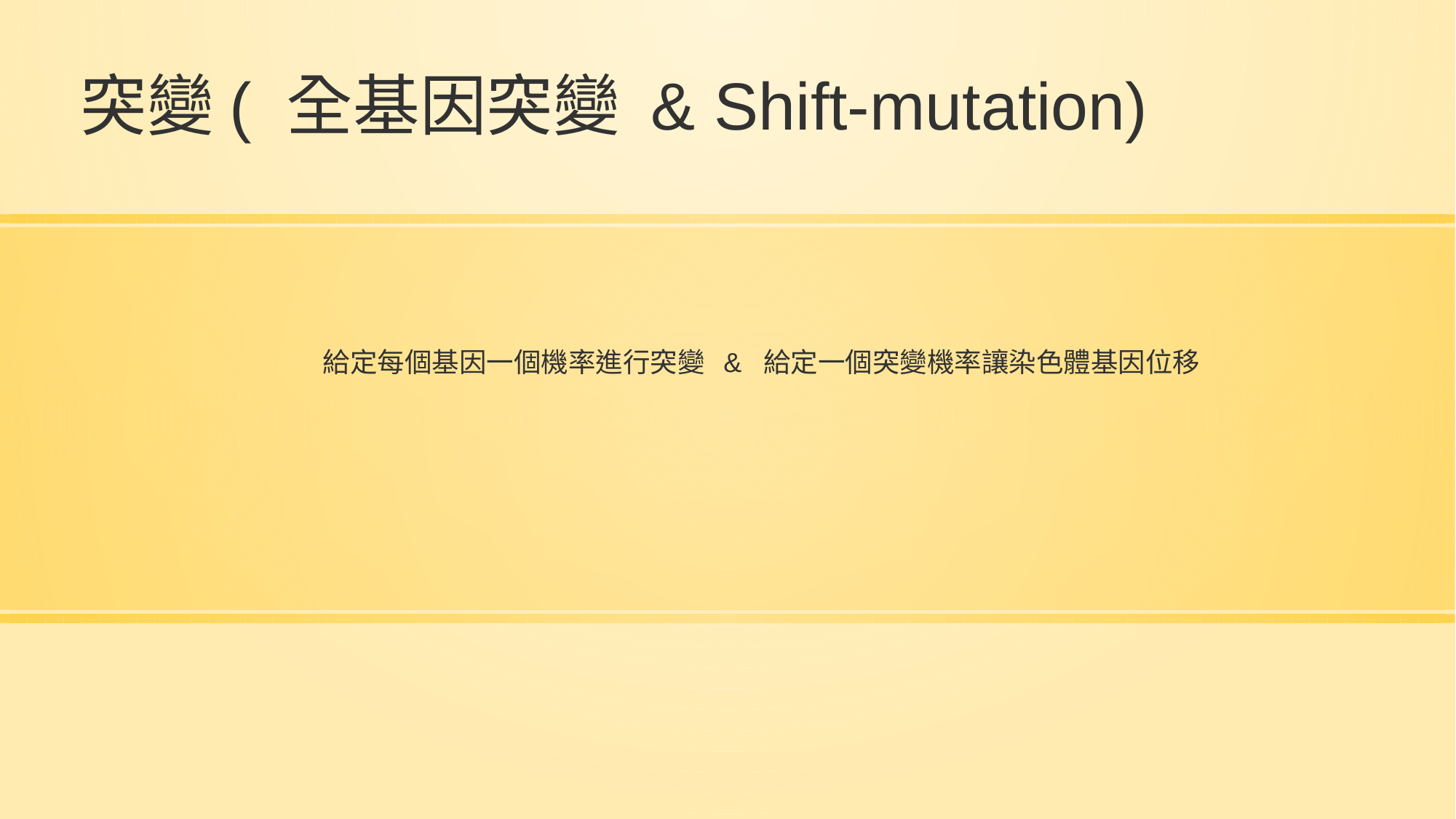

突變( 全基因突變 & Shift-mutation)
給定每個基因一個機率進行突變  &  給定一個突變機率讓染色體基因位移